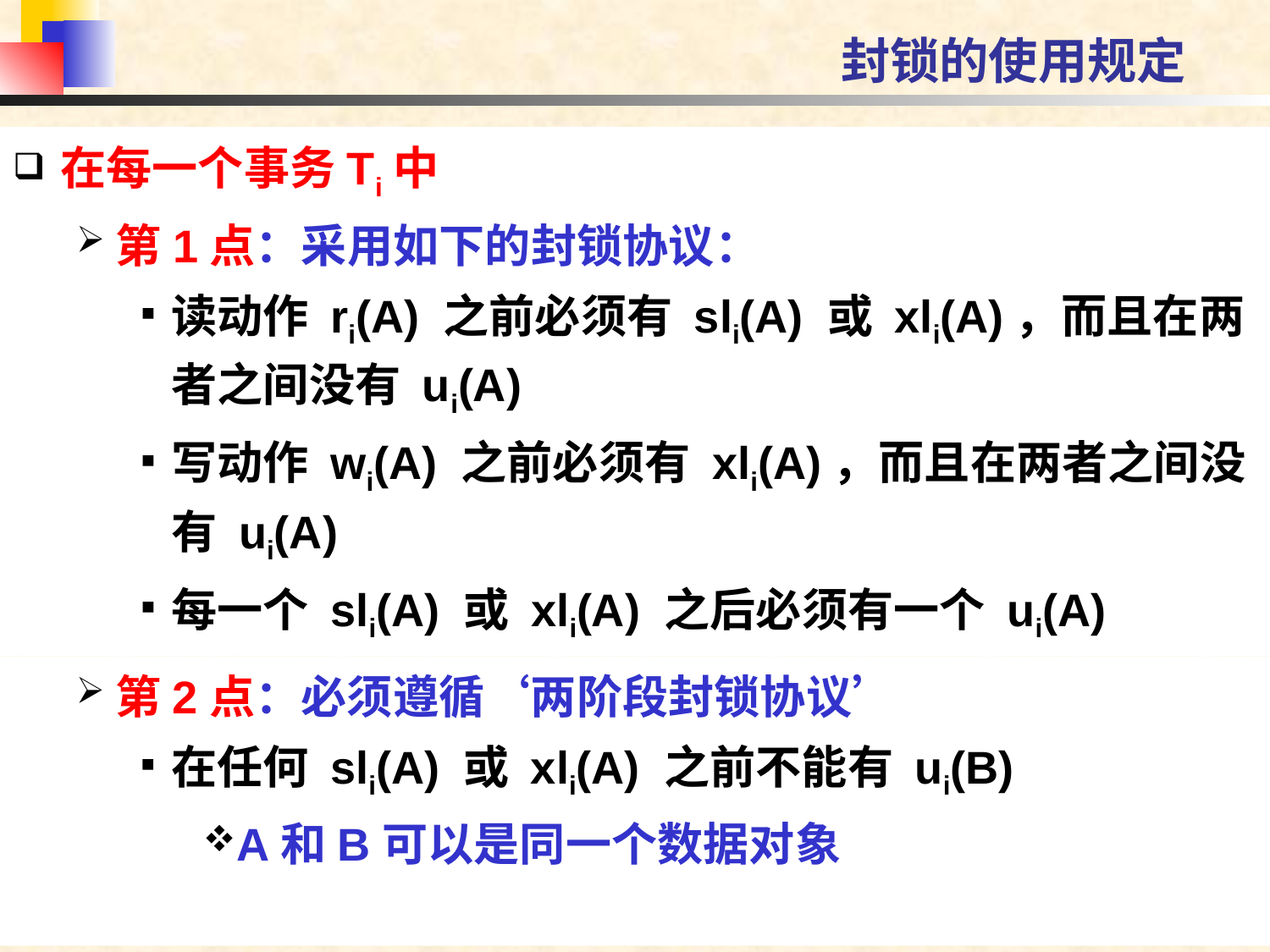

# 封锁的使用规定
在每一个事务Ti中
第1点：采用如下的封锁协议：
读动作 ri(A) 之前必须有 sli(A) 或 xli(A)，而且在两者之间没有 ui(A)
写动作 wi(A) 之前必须有 xli(A)，而且在两者之间没有 ui(A)
每一个 sli(A) 或 xli(A) 之后必须有一个 ui(A)
第2点：必须遵循‘两阶段封锁协议’
在任何 sli(A) 或 xli(A) 之前不能有 ui(B)
A和B可以是同一个数据对象
134